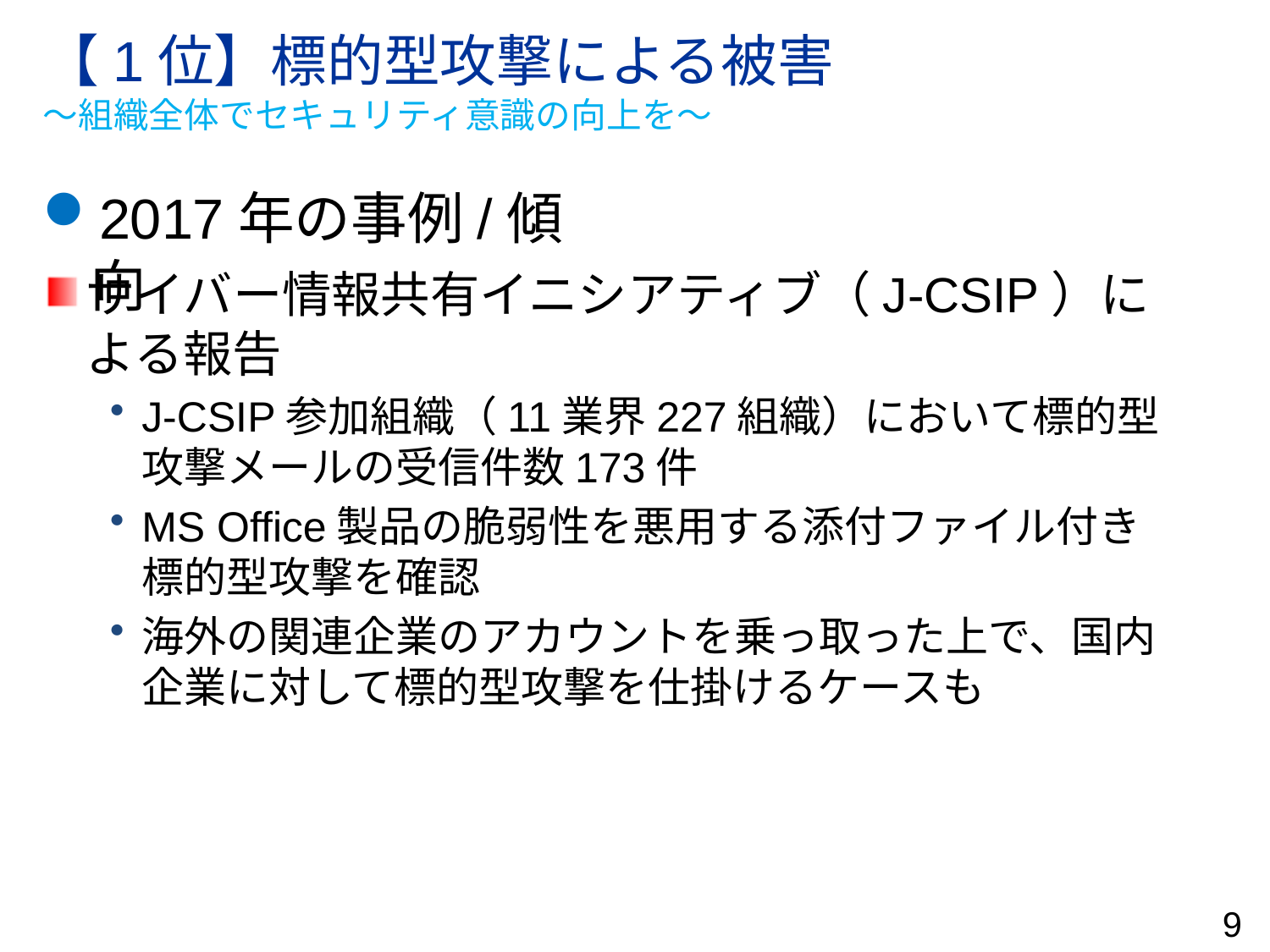

# 【1位】標的型攻撃による被害 ～組織全体でセキュリティ意識の向上を～
2017年の事例/傾向

サイバー情報共有イニシアティブ（J-CSIP）による報告
J-CSIP参加組織（11業界227組織）において標的型攻撃メールの受信件数173件
MS Office製品の脆弱性を悪用する添付ファイル付き標的型攻撃を確認
海外の関連企業のアカウントを乗っ取った上で、国内企業に対して標的型攻撃を仕掛けるケースも
9